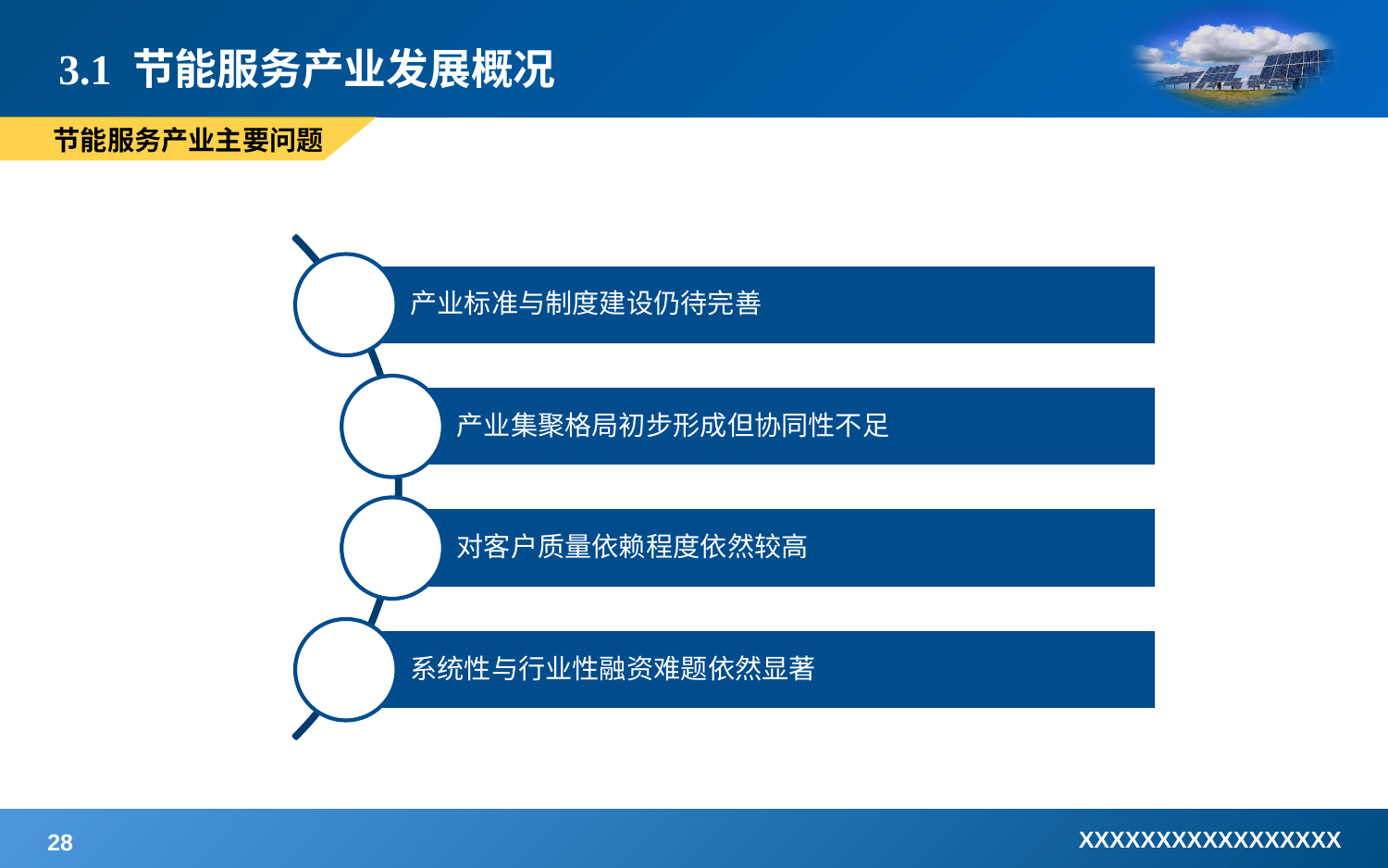

# 3.1 节能服务产业发展概况
节能服务产业主要问题
产业标准与制度建设仍待完善
产业集聚格局初步形成但协同性不足
对客户质量依赖程度依然较高
系统性与行业性融资难题依然显著